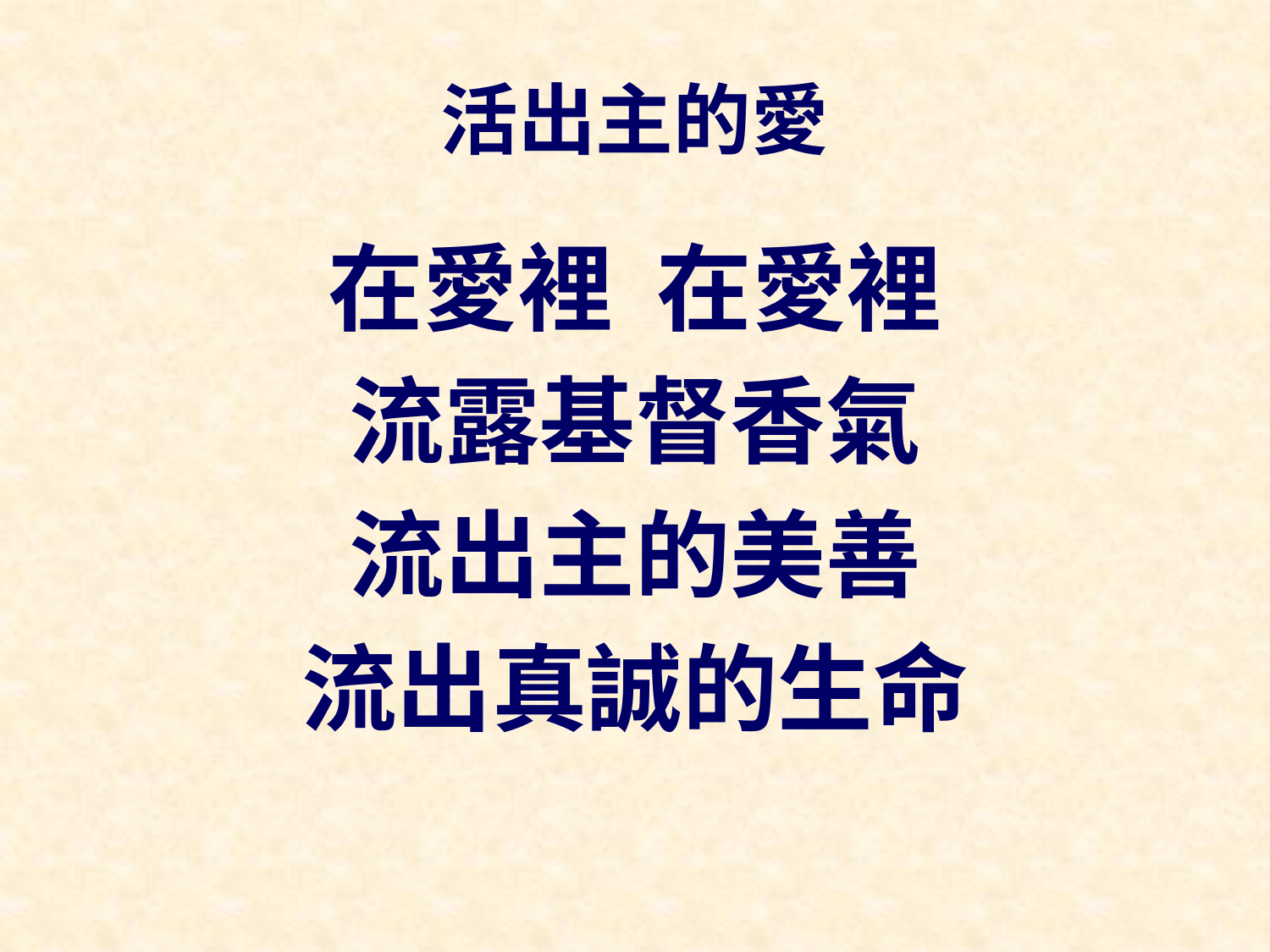

# 活出主的愛
在愛裡  在愛裡
流露基督香氣
流出主的美善
流出真誠的生命